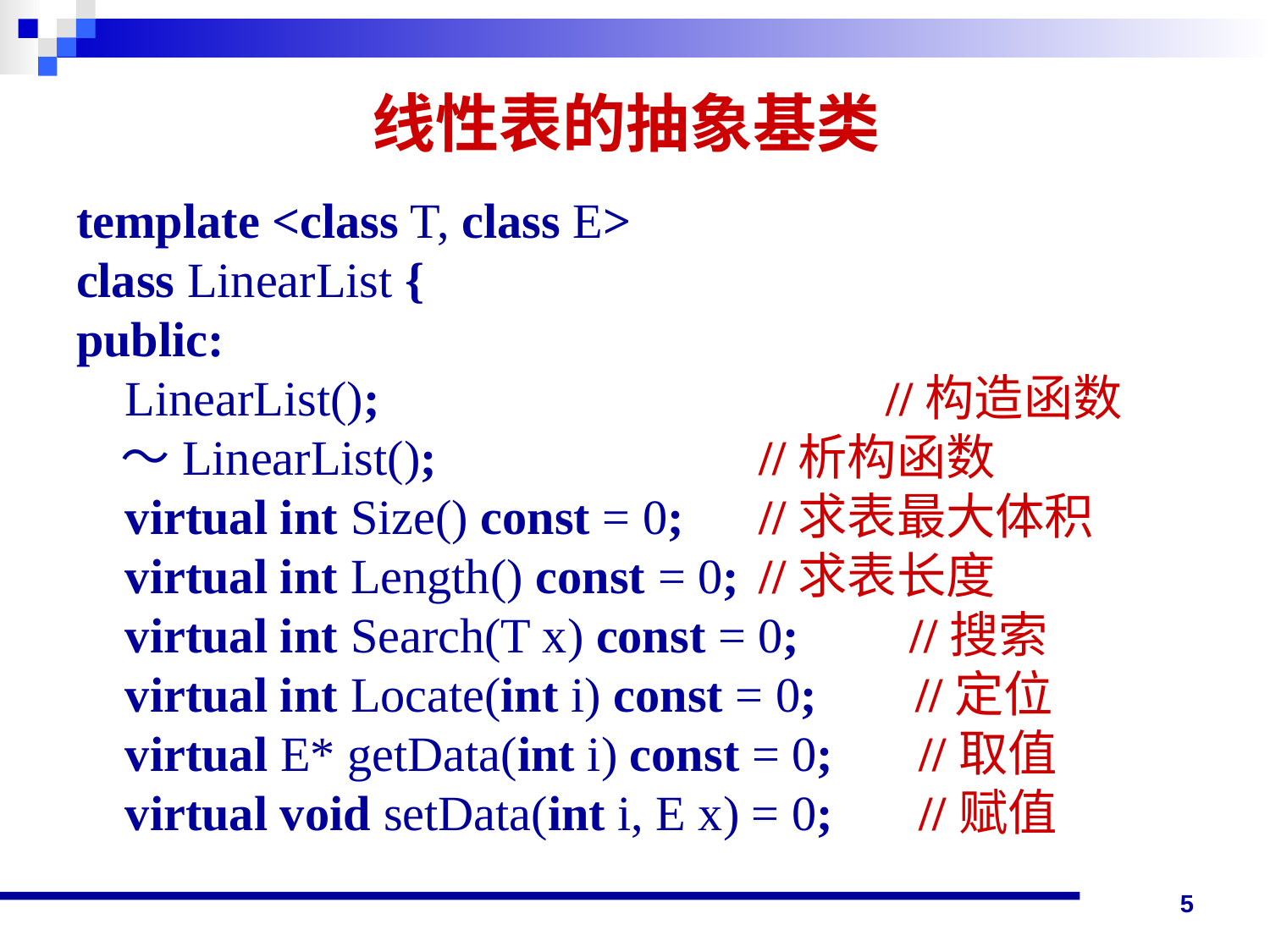

# 线性表的抽象基类
template <class T, class E>
class LinearList {
public:
    LinearList();				//构造函数
   ～LinearList();			//析构函数
    virtual int Size() const = 0;	//求表最大体积
    virtual int Length() const = 0;	//求表长度
    virtual int Search(T x) const = 0;         //搜索
    virtual int Locate(int i) const = 0;        //定位
    virtual E* getData(int i) const = 0;       //取值
    virtual void setData(int i, E x) = 0;       //赋值
5